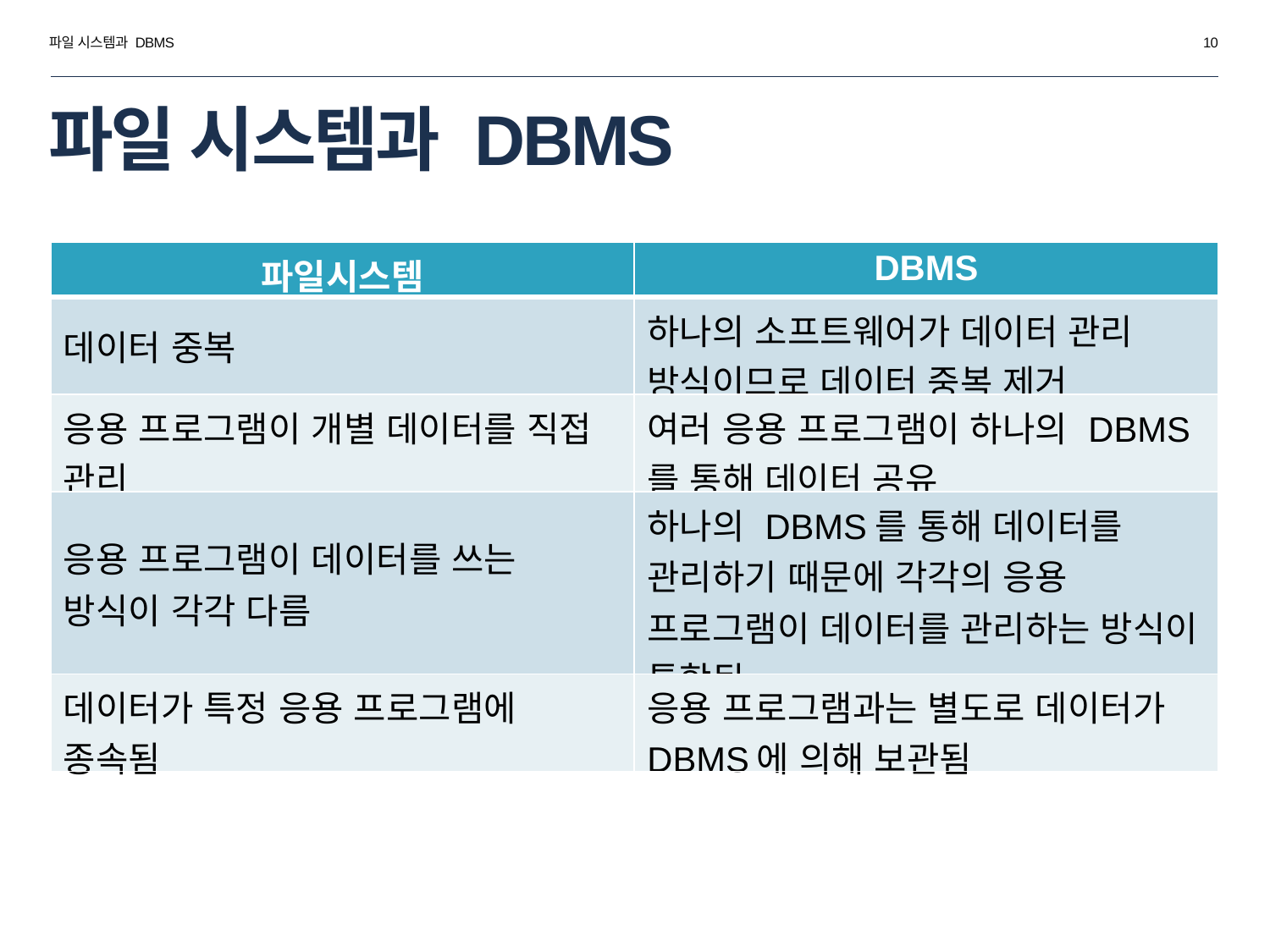

파일 시스템과 DBMS
10
# 파일 시스템과 DBMS
| 파일시스템 | DBMS |
| --- | --- |
| 데이터 중복 | 하나의 소프트웨어가 데이터 관리 방식이므로 데이터 중복 제거 |
| 응용 프로그램이 개별 데이터를 직접 관리 | 여러 응용 프로그램이 하나의 DBMS를 통해 데이터 공유 |
| 응용 프로그램이 데이터를 쓰는 방식이 각각 다름 | 하나의 DBMS를 통해 데이터를 관리하기 때문에 각각의 응용 프로그램이 데이터를 관리하는 방식이 통합됨 |
| 데이터가 특정 응용 프로그램에 종속됨 | 응용 프로그램과는 별도로 데이터가 DBMS에 의해 보관됨 |